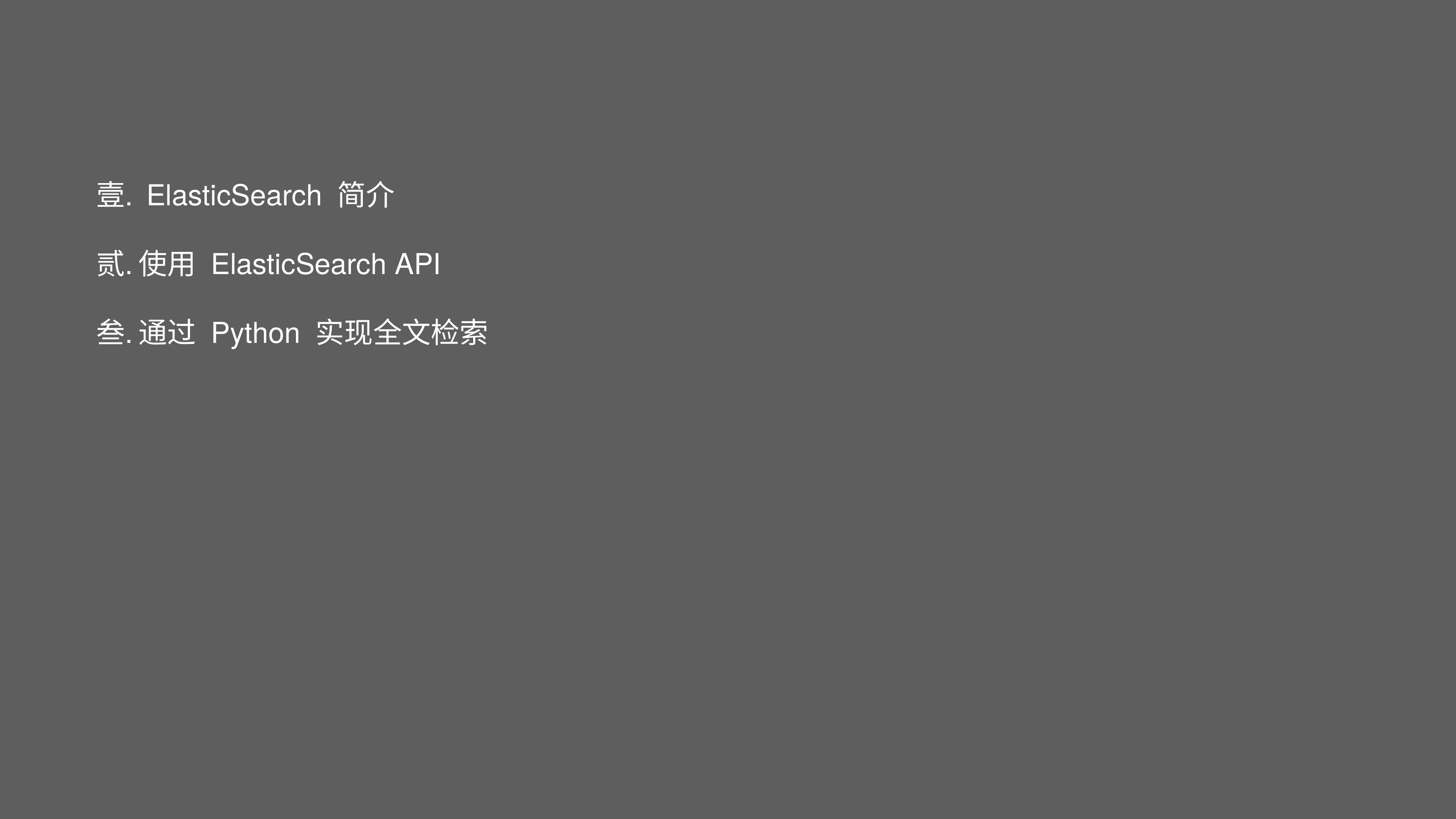

#
 ElasticSearch 简介
使用 ElasticSearch API
通过 Python 实现全文检索